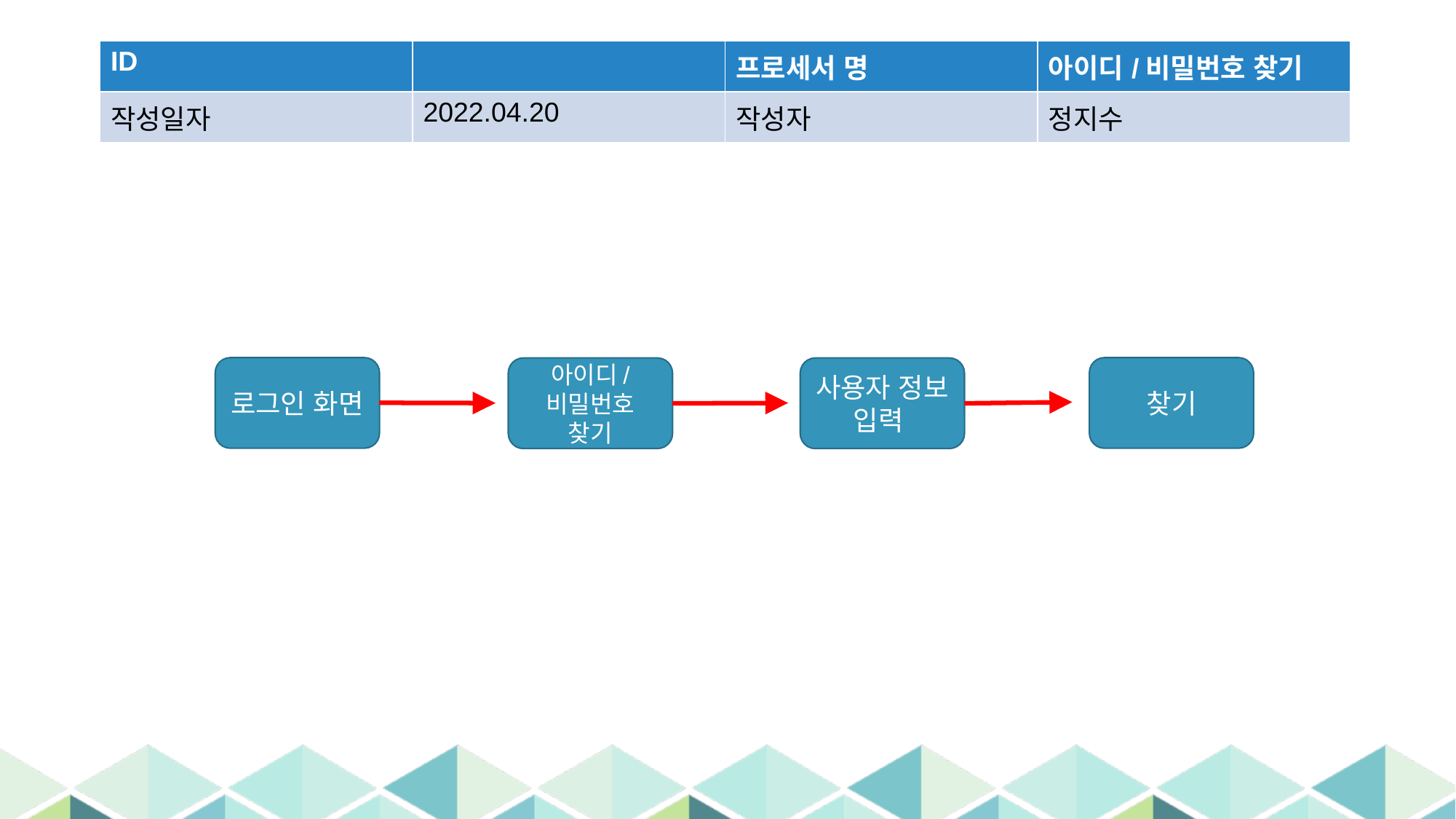

| ID |  | 프로세서 명 | 아이디/비밀번호 찾기 |
| --- | --- | --- | --- |
| 작성일자 | 2022.04.20 | 작성자 | 정지수 |
로그인 화면
찾기
아이디/
비밀번호 찾기
사용자 정보 입력